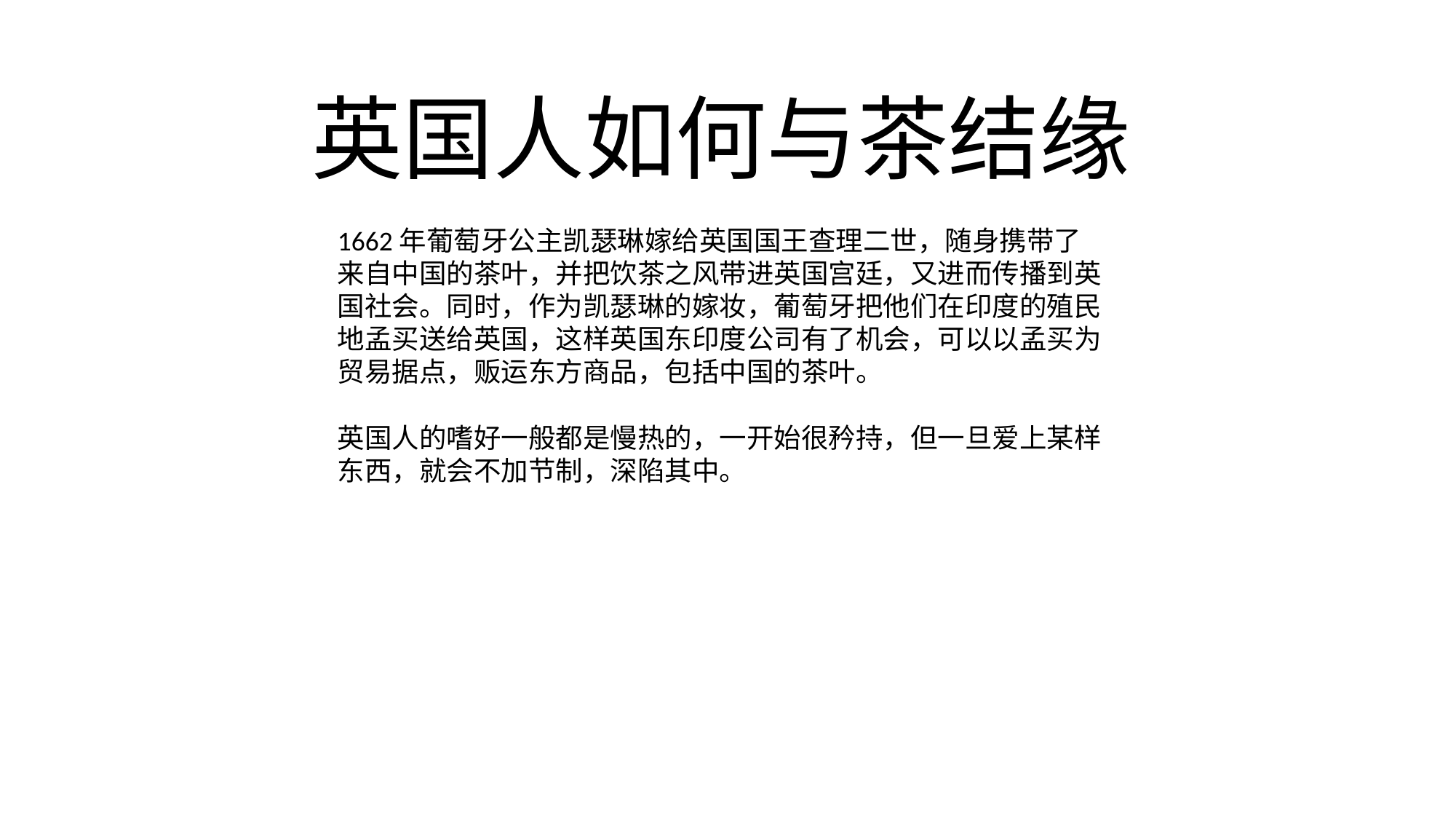

# 英国人如何与茶结缘
1662年葡萄牙公主凯瑟琳嫁给英国国王查理二世，随身携带了来自中国的茶叶，并把饮茶之风带进英国宫廷，又进而传播到英国社会。同时，作为凯瑟琳的嫁妆，葡萄牙把他们在印度的殖民地孟买送给英国，这样英国东印度公司有了机会，可以以孟买为贸易据点，贩运东方商品，包括中国的茶叶。
英国人的嗜好一般都是慢热的，一开始很矜持，但一旦爱上某样东西，就会不加节制，深陷其中。